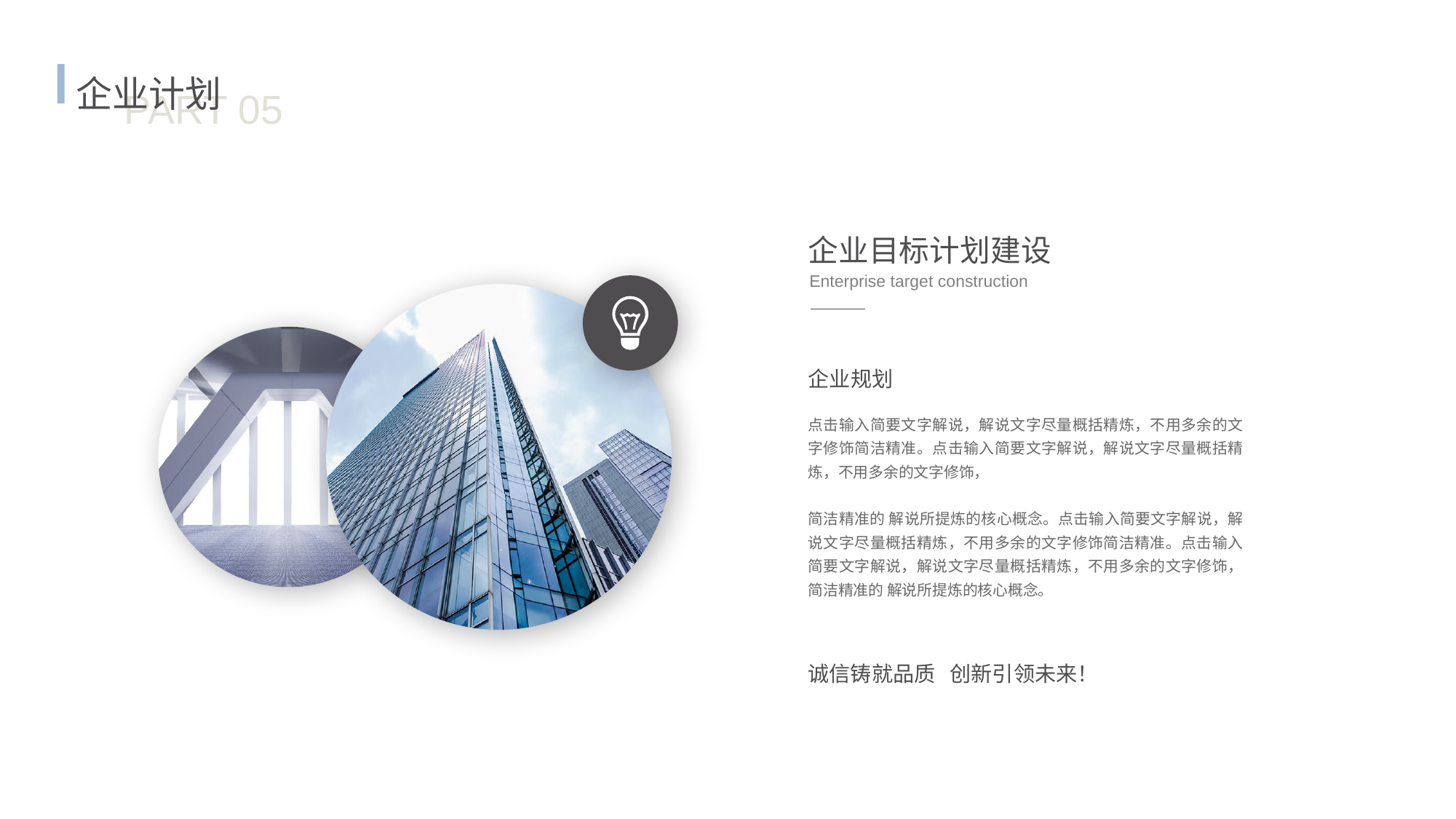

企业计划

PART 05
企业目标计划建设
Enterprise target construction

企业规划
点击输入简要文字解说，解说文字尽量概括精炼，不用多余的文字修饰简洁精准。点击输入简要文字解说，解说文字尽量概括精炼，不用多余的文字修饰，

简洁精准的 解说所提炼的核心概念。点击输入简要文字解说，解说文字尽量概括精炼，不用多余的文字修饰简洁精准。点击输入简要文字解说，解说文字尽量概括精炼，不用多余的文字修饰，简洁精准的 解说所提炼的核心概念。

诚信铸就品质   创新引领未来！